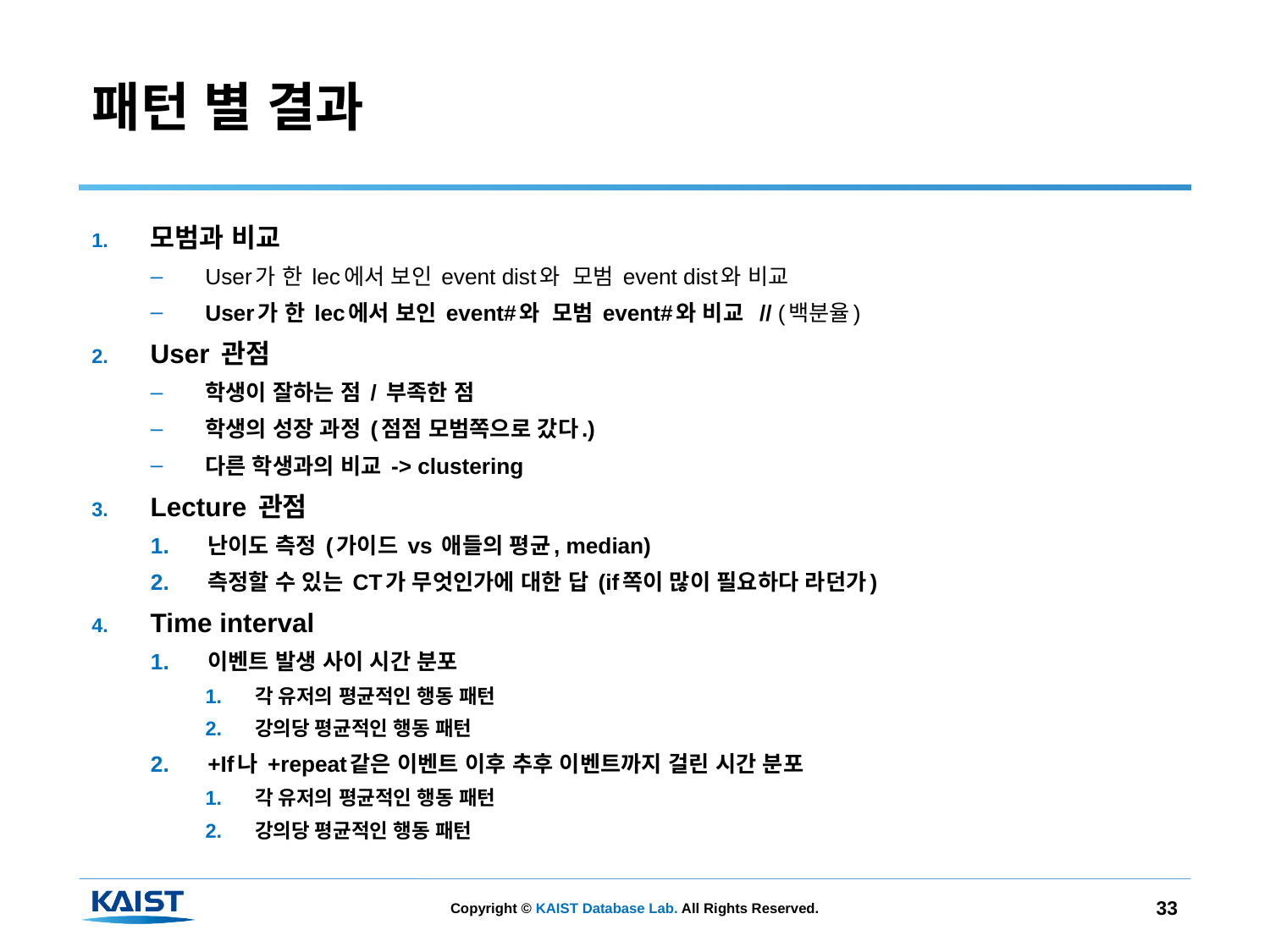

# 패턴 별 결과
모범과 비교
User가 한 lec에서 보인 event dist와  모범 event dist와 비교
User가 한 lec에서 보인 event#와  모범 event#와 비교  // (백분율)
User 관점
학생이 잘하는 점 / 부족한 점
학생의 성장 과정 (점점 모범쪽으로 갔다.)
다른 학생과의 비교 -> clustering
Lecture 관점
난이도 측정 (가이드 vs 애들의 평균, median)
측정할 수 있는 CT가 무엇인가에 대한 답 (if쪽이 많이 필요하다 라던가)
Time interval
이벤트 발생 사이 시간 분포
각 유저의 평균적인 행동 패턴
강의당 평균적인 행동 패턴
+If나 +repeat같은 이벤트 이후 추후 이벤트까지 걸린 시간 분포
각 유저의 평균적인 행동 패턴
강의당 평균적인 행동 패턴

33